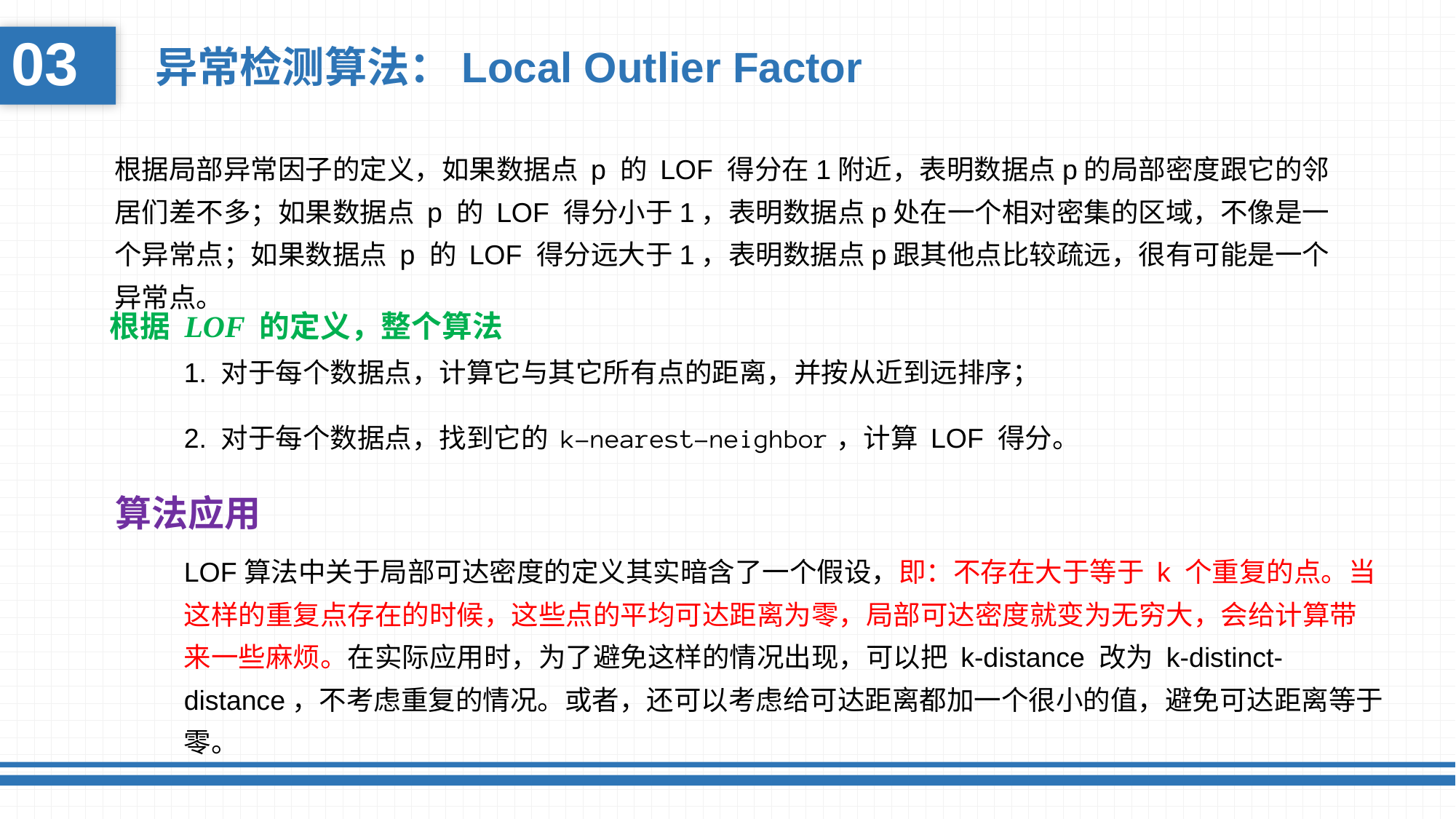

03
异常检测算法：Local Outlier Factor
根据局部异常因子的定义，如果数据点 p 的 LOF 得分在1附近，表明数据点p的局部密度跟它的邻居们差不多；如果数据点 p 的 LOF 得分小于1，表明数据点p处在一个相对密集的区域，不像是一个异常点；如果数据点 p 的 LOF 得分远大于1，表明数据点p跟其他点比较疏远，很有可能是一个异常点。
根据 LOF 的定义，整个算法
1. 对于每个数据点，计算它与其它所有点的距离，并按从近到远排序；

2. 对于每个数据点，找到它的 k-nearest-neighbor，计算 LOF 得分。
算法应用
LOF算法中关于局部可达密度的定义其实暗含了一个假设，即：不存在大于等于 k 个重复的点。当这样的重复点存在的时候，这些点的平均可达距离为零，局部可达密度就变为无穷大，会给计算带来一些麻烦。在实际应用时，为了避免这样的情况出现，可以把 k-distance 改为 k-distinct-distance，不考虑重复的情况。或者，还可以考虑给可达距离都加一个很小的值，避免可达距离等于零。